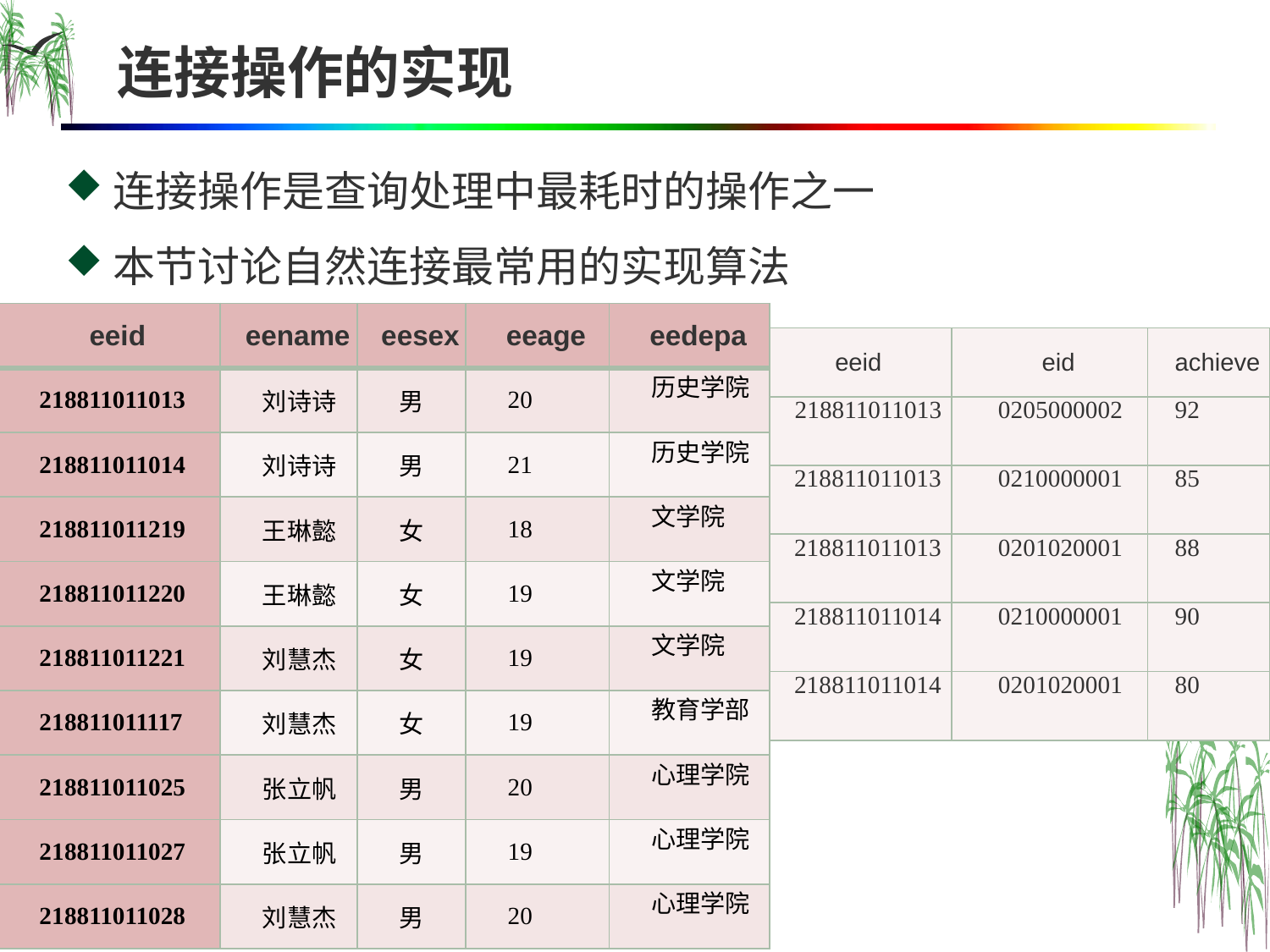

# 连接操作的实现
连接操作是查询处理中最耗时的操作之一
本节讨论自然连接最常用的实现算法

| eeid | eename | eesex | eeage | eedepa |
| --- | --- | --- | --- | --- |
| 218811011013 | 刘诗诗 | 男 | 20 | 历史学院 |
| 218811011014 | 刘诗诗 | 男 | 21 | 历史学院 |
| 218811011219 | 王琳懿 | 女 | 18 | 文学院 |
| 218811011220 | 王琳懿 | 女 | 19 | 文学院 |
| 218811011221 | 刘慧杰 | 女 | 19 | 文学院 |
| 218811011117 | 刘慧杰 | 女 | 19 | 教育学部 |
| 218811011025 | 张立帆 | 男 | 20 | 心理学院 |
| 218811011027 | 张立帆 | 男 | 19 | 心理学院 |
| 218811011028 | 刘慧杰 | 男 | 20 | 心理学院 |
| eeid | eid | achieve |
| --- | --- | --- |
| 218811011013 | 0205000002 | 92 |
| 218811011013 | 0210000001 | 85 |
| 218811011013 | 0201020001 | 88 |
| 218811011014 | 0210000001 | 90 |
| 218811011014 | 0201020001 | 80 |